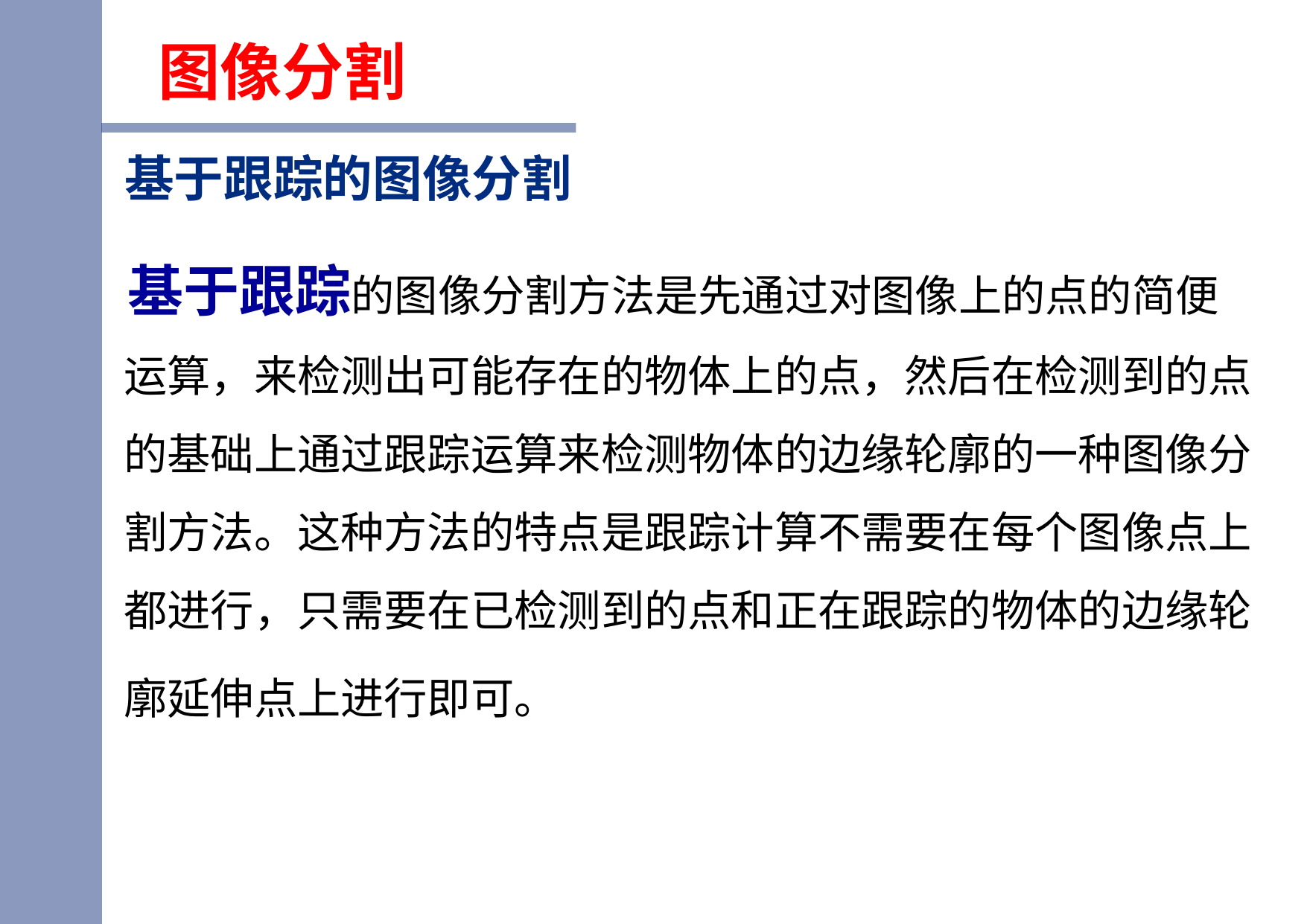

图像分割
基于跟踪的图像分割
   基于跟踪的图像分割方法是先通过对图像上的点的简便运算，来检测出可能存在的物体上的点，然后在检测到的点的基础上通过跟踪运算来检测物体的边缘轮廓的一种图像分割方法。这种方法的特点是跟踪计算不需要在每个图像点上都进行，只需要在已检测到的点和正在跟踪的物体的边缘轮廓延伸点上进行即可。